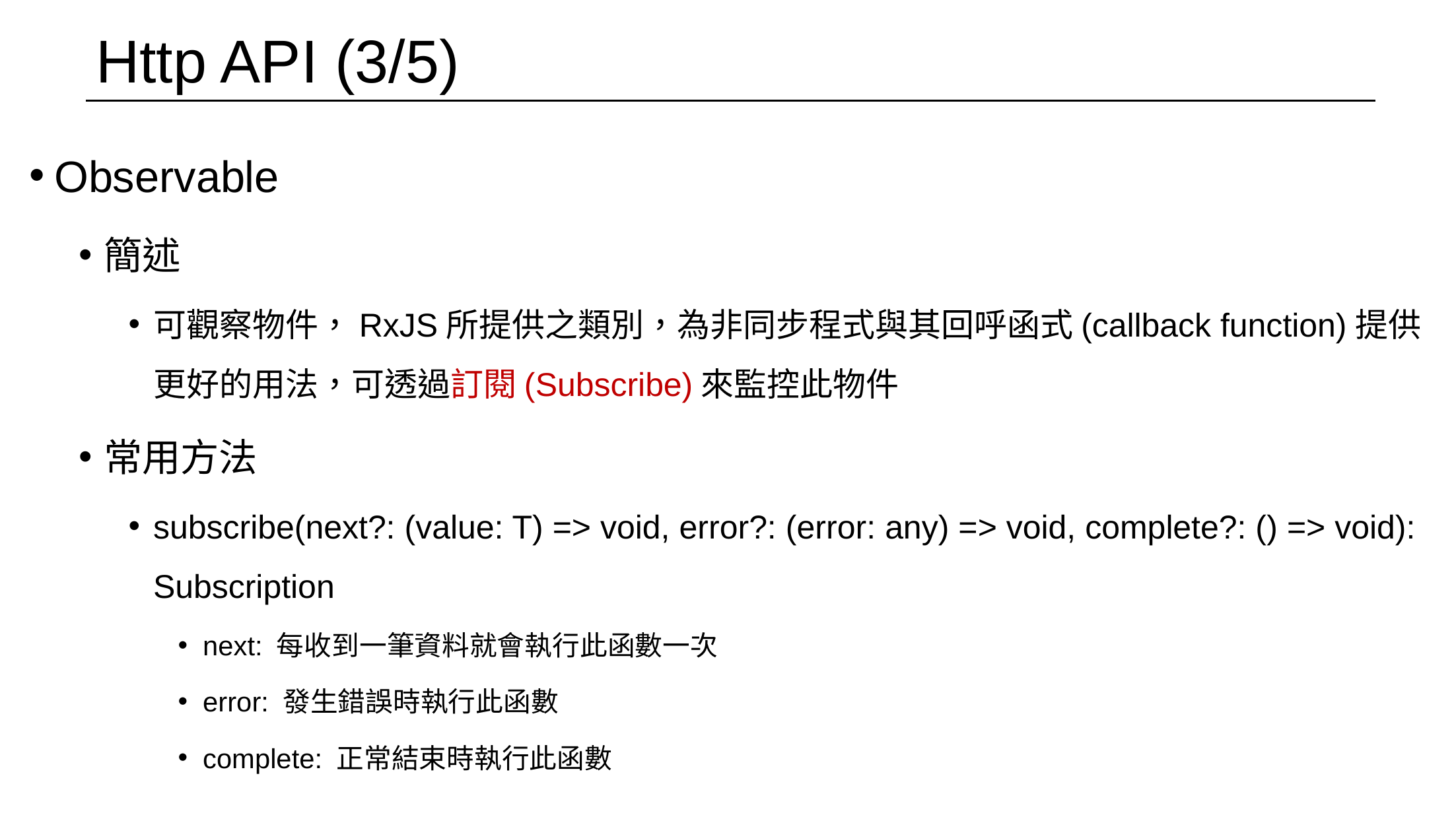

# Http API (3/5)
Observable
簡述
可觀察物件，RxJS所提供之類別，為非同步程式與其回呼函式(callback function)提供更好的用法，可透過訂閱(Subscribe)來監控此物件
常用方法
subscribe(next?: (value: T) => void, error?: (error: any) => void, complete?: () => void): Subscription
next: 每收到一筆資料就會執行此函數一次
error: 發生錯誤時執行此函數
complete: 正常結束時執行此函數